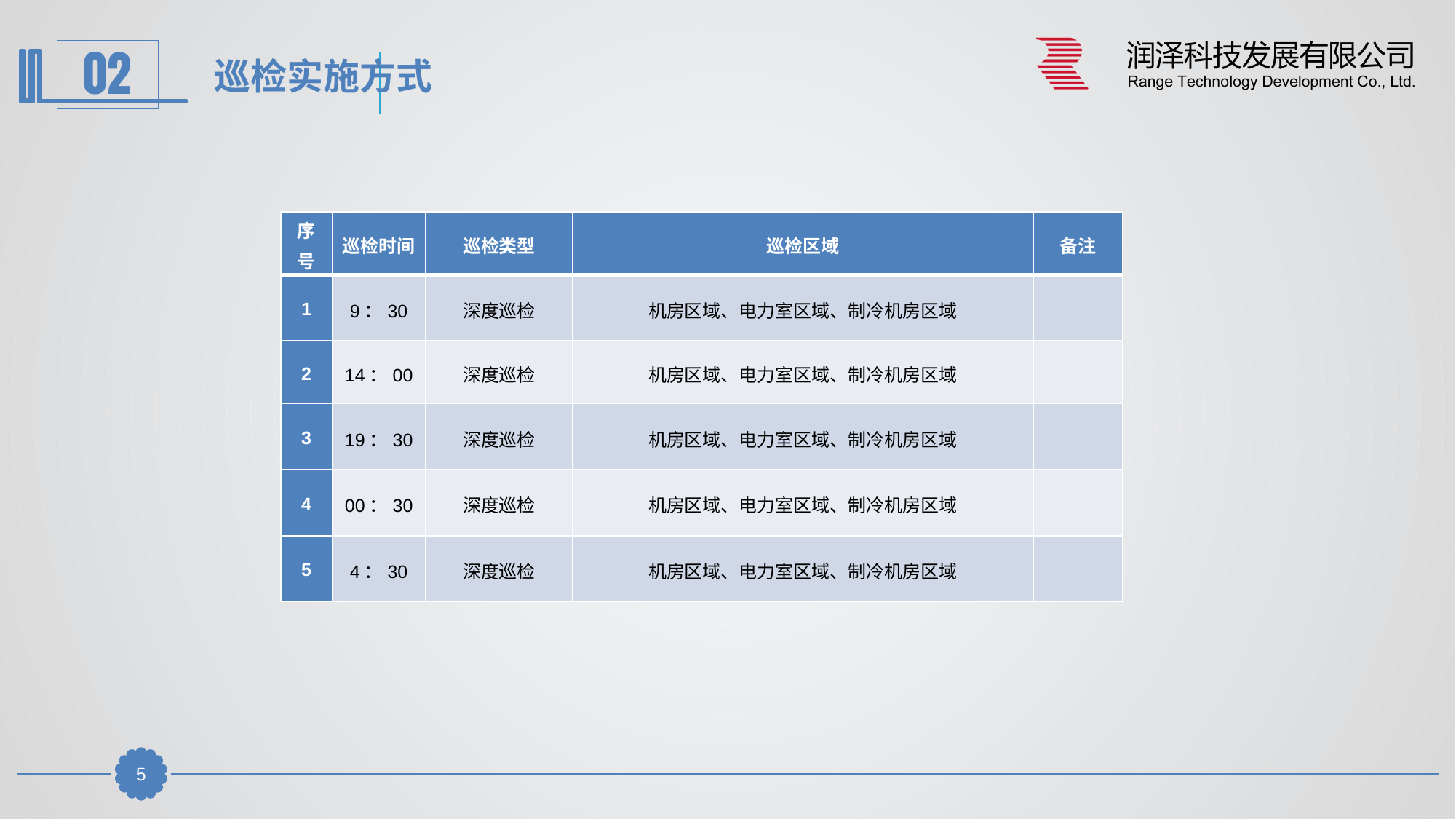

巡检实施方式
| 序号 | 巡检时间 | 巡检类型 | 巡检区域 | 备注 |
| --- | --- | --- | --- | --- |
| 1 | 9：30 | 深度巡检 | 机房区域、电力室区域、制冷机房区域 |  |
| 2 | 14：00 | 深度巡检 | 机房区域、电力室区域、制冷机房区域 |  |
| 3 | 19：30 | 深度巡检 | 机房区域、电力室区域、制冷机房区域 |  |
| 4 | 00：30 | 深度巡检 | 机房区域、电力室区域、制冷机房区域 |  |
| 5 | 4：30 | 深度巡检 | 机房区域、电力室区域、制冷机房区域 |  |
5